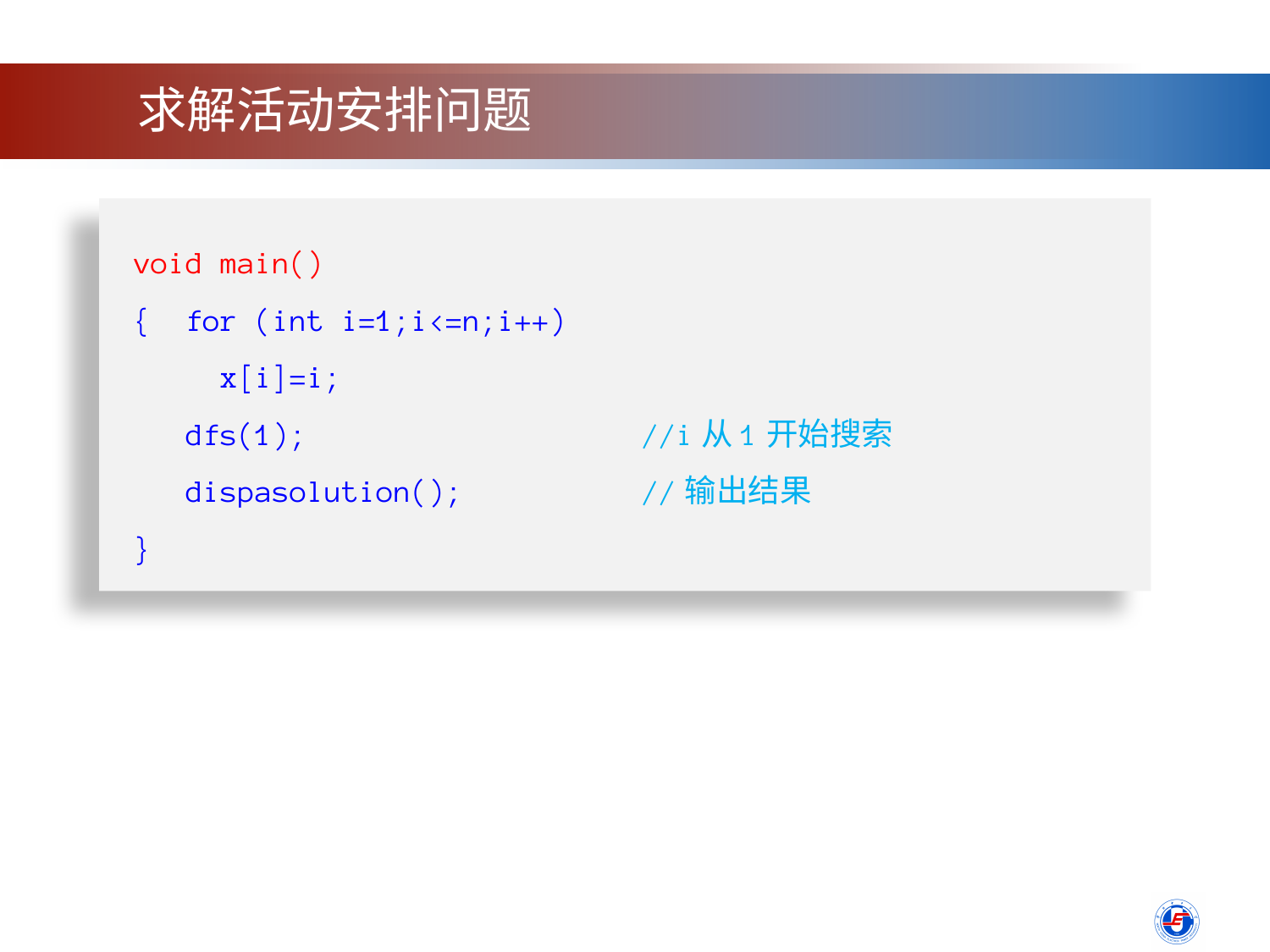

求解活动安排问题
void main()
{  for (int i=1;i<=n;i++)
     x[i]=i;
   dfs(1);			//i从1开始搜索
   dispasolution();		//输出结果
}